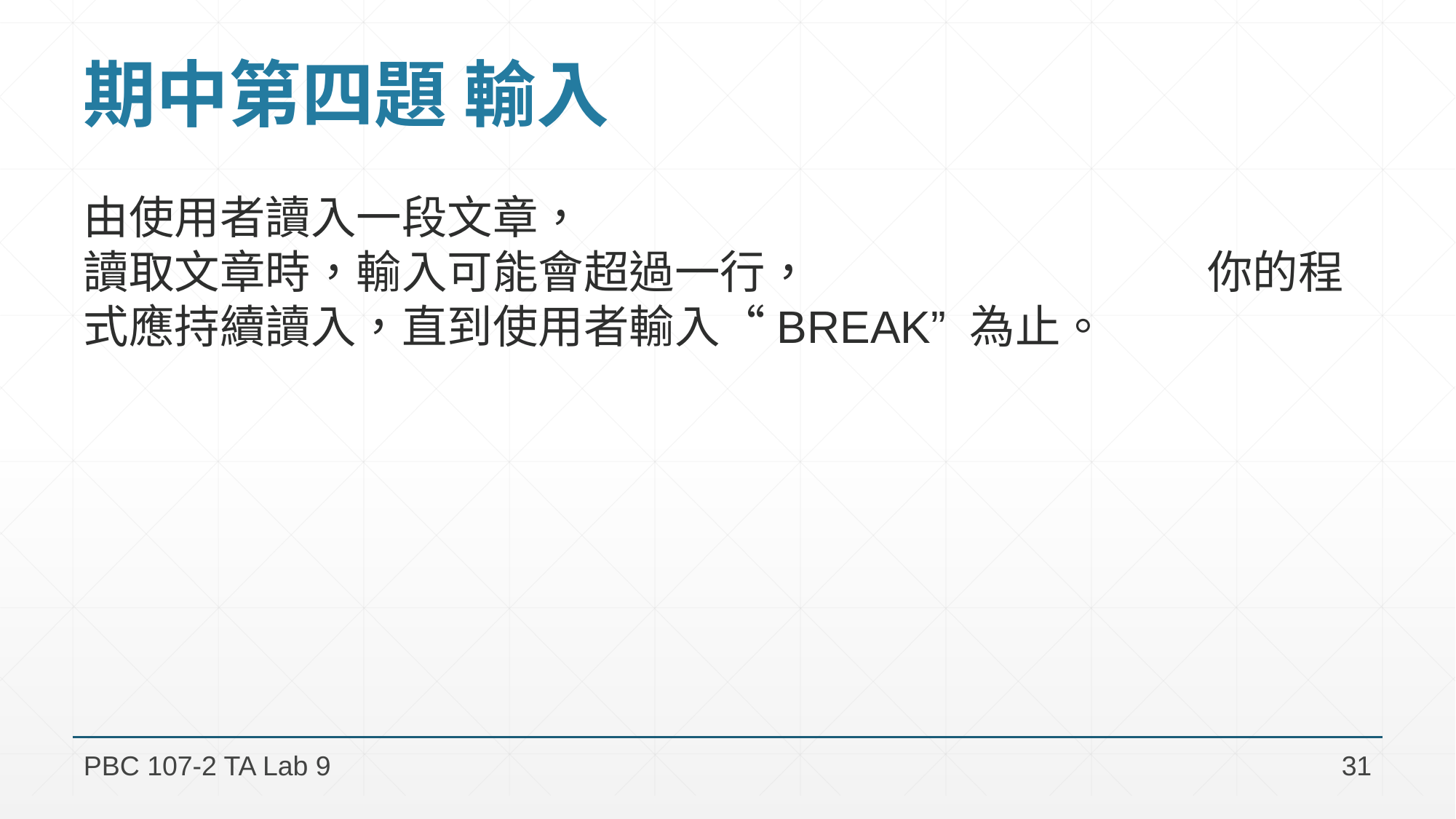

# 期中第四題 輸入
由使用者讀入一段文章，
讀取文章時，輸入可能會超過一行，                                       你的程式應持續讀入，直到使用者輸入“BREAK” 為止。
PBC 107-2 TA Lab 9
31